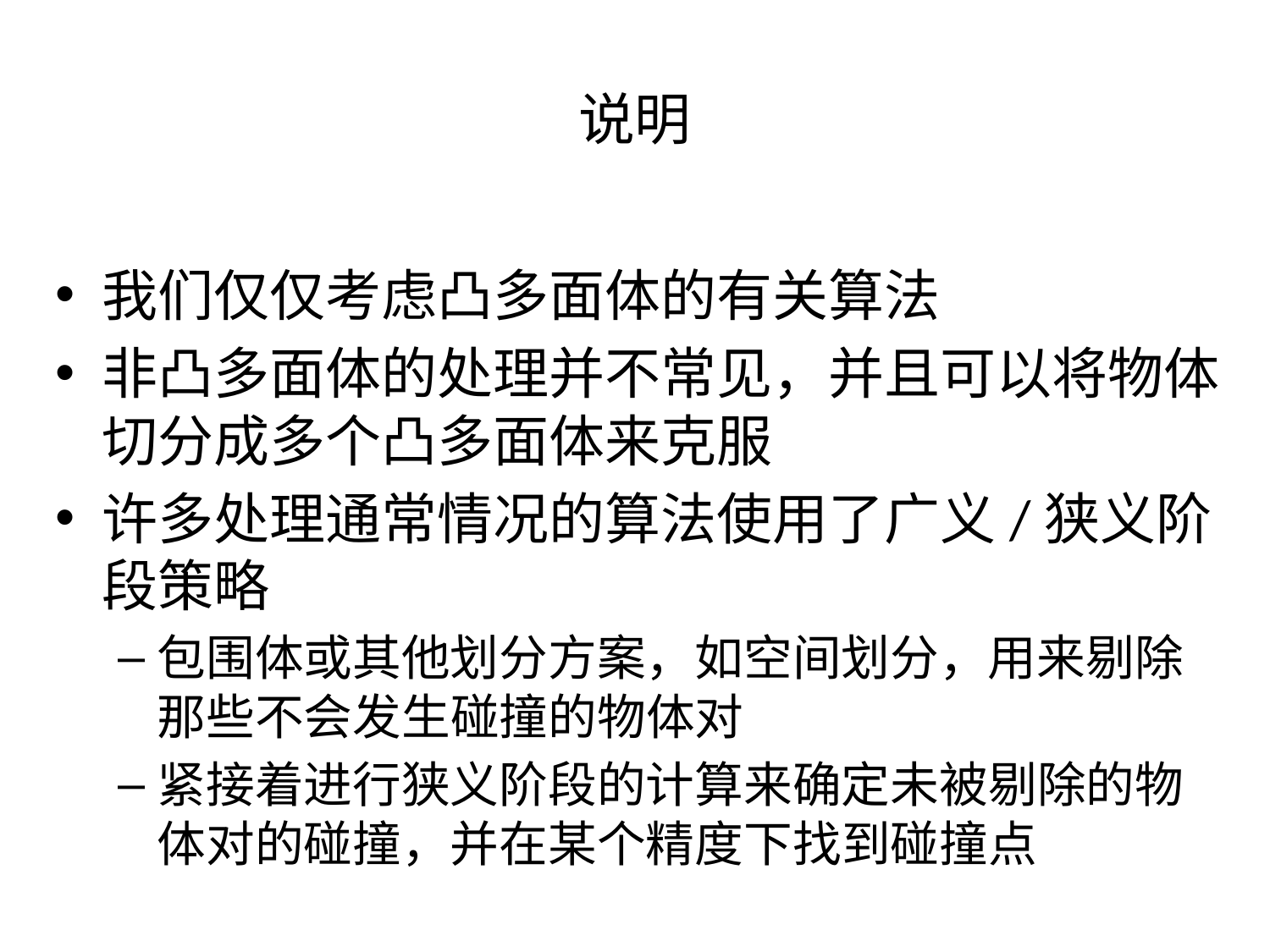

# 说明
我们仅仅考虑凸多面体的有关算法
非凸多面体的处理并不常见，并且可以将物体切分成多个凸多面体来克服
许多处理通常情况的算法使用了广义/狭义阶段策略
包围体或其他划分方案，如空间划分，用来剔除那些不会发生碰撞的物体对
紧接着进行狭义阶段的计算来确定未被剔除的物体对的碰撞，并在某个精度下找到碰撞点